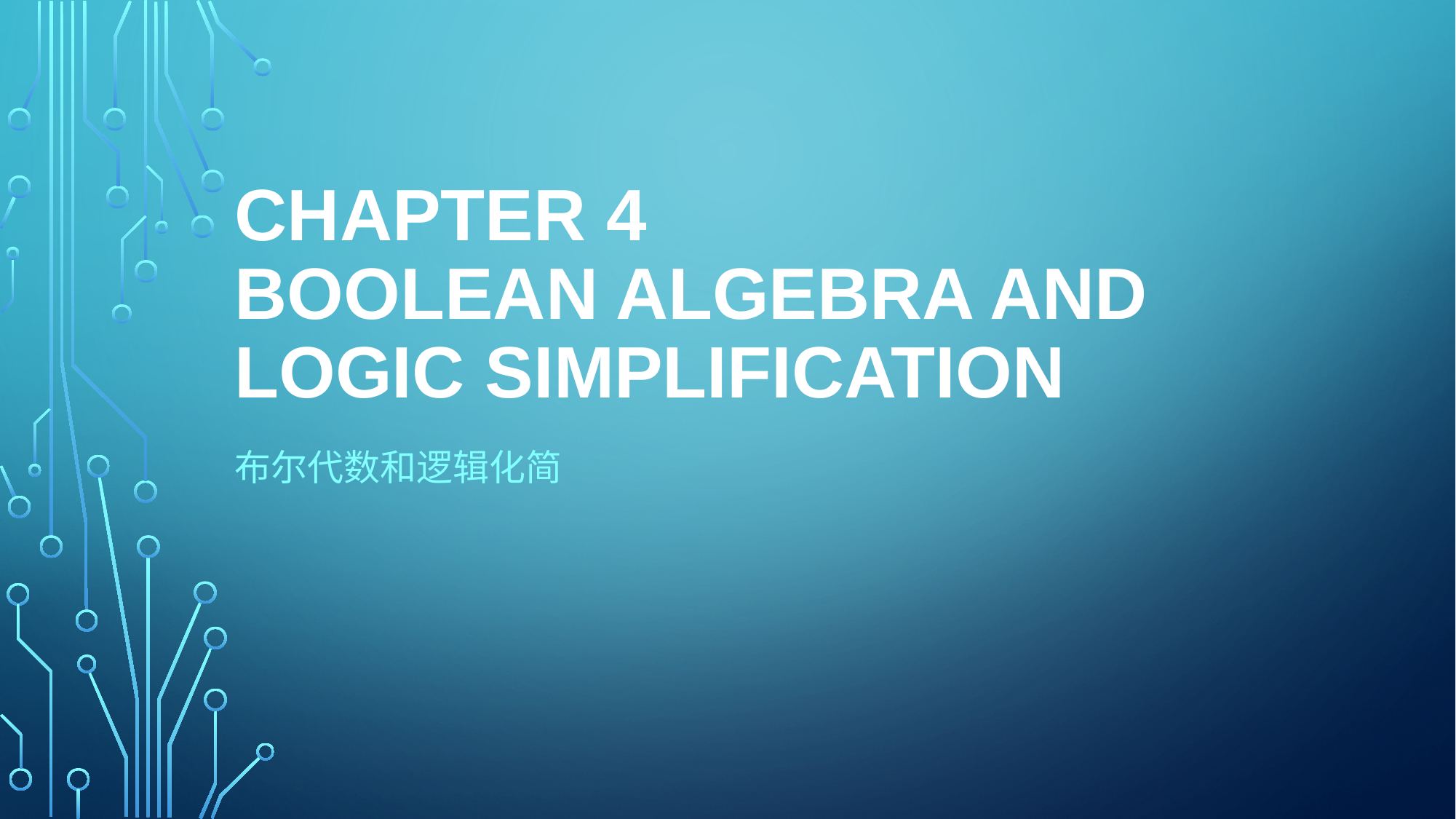

# Chapter 4 boolean algebra and logic simplification
布尔代数和逻辑化简